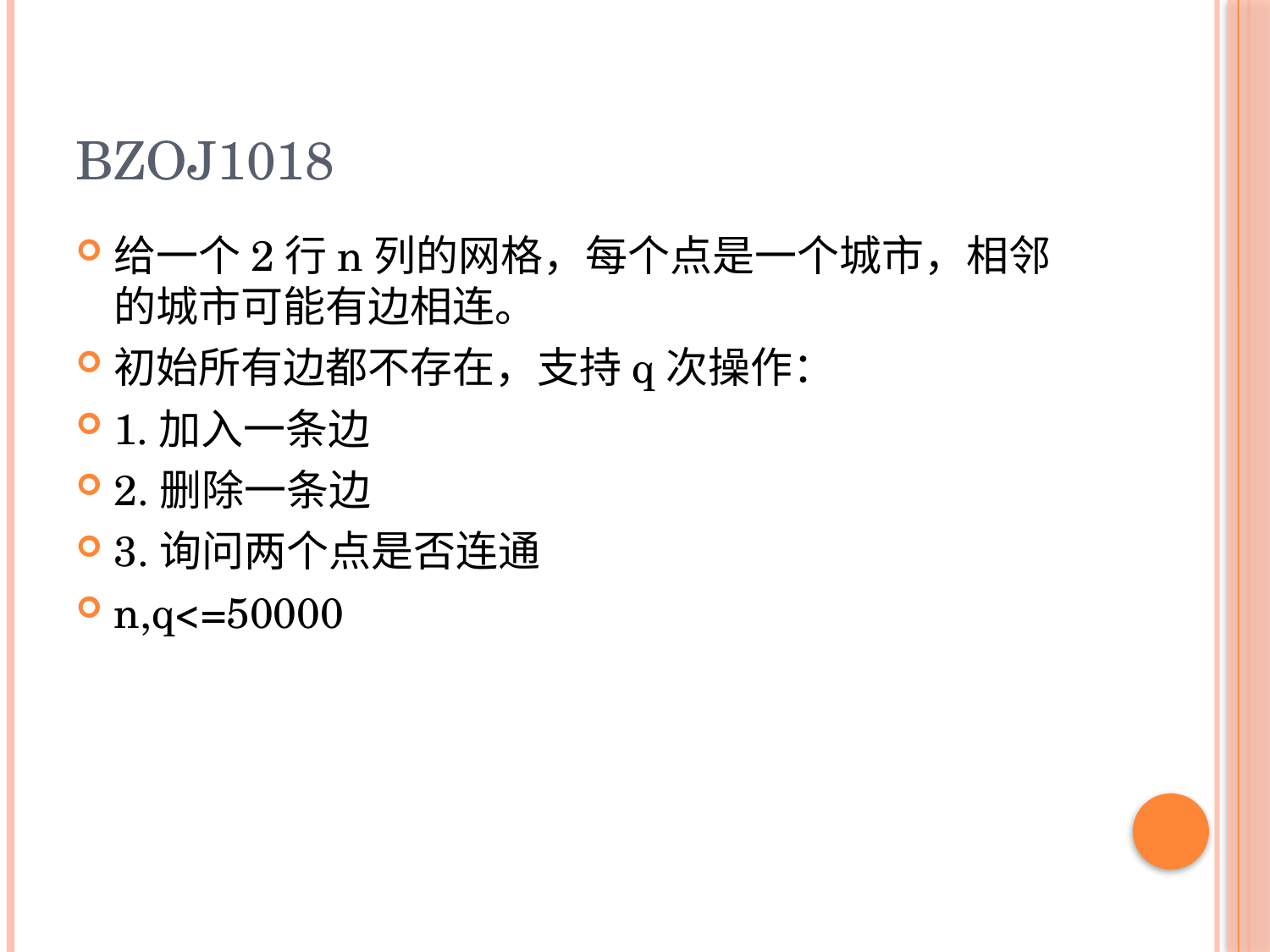

# bzoj1018
给一个2行n列的网格，每个点是一个城市，相邻的城市可能有边相连。
初始所有边都不存在，支持q次操作：
1.加入一条边
2.删除一条边
3.询问两个点是否连通
n,q<=50000